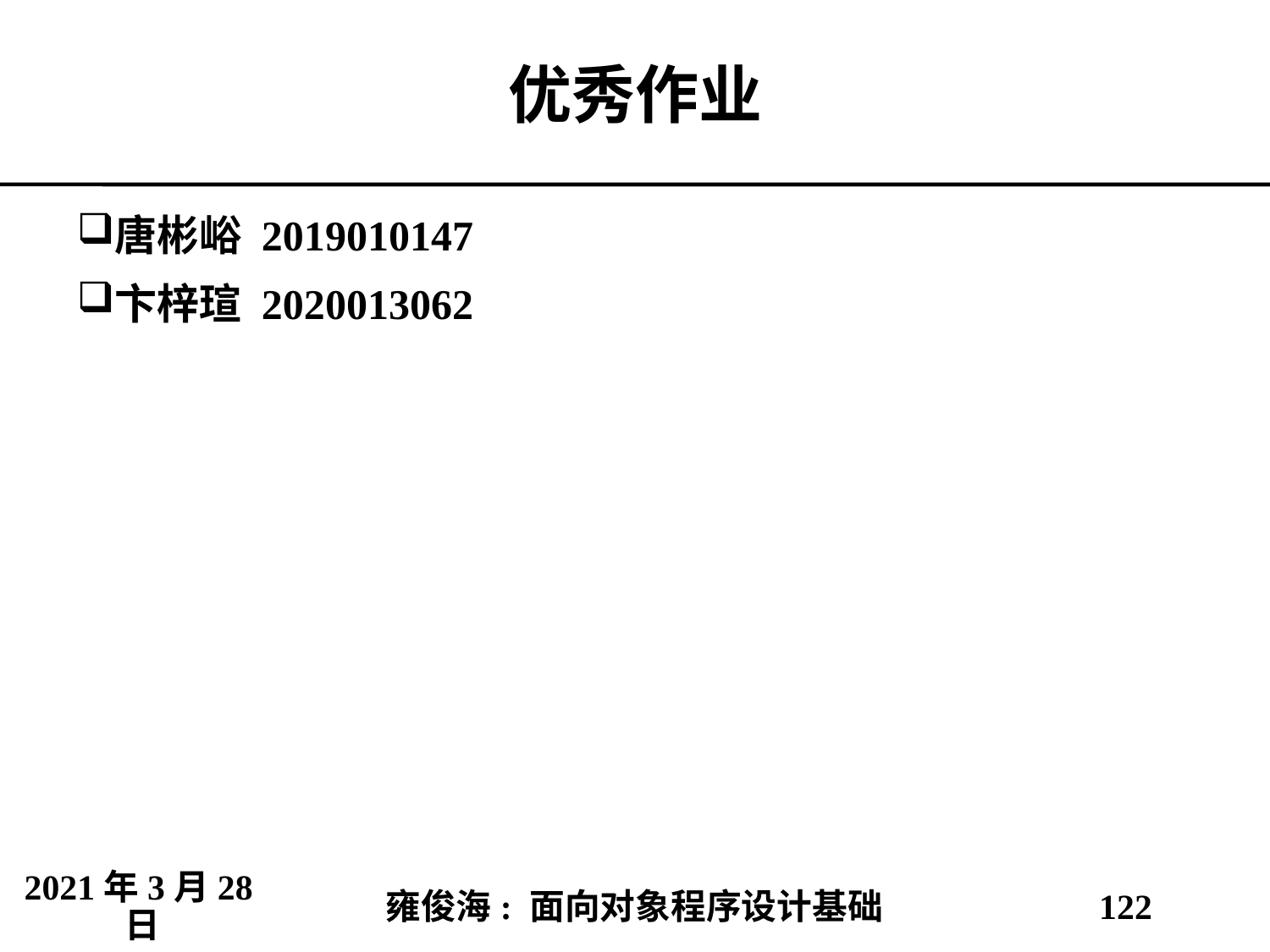

# 优秀作业

唐彬峪 2019010147
卞梓瑄 2020013062
2021年3月28日
雍俊海: 面向对象程序设计基础
122